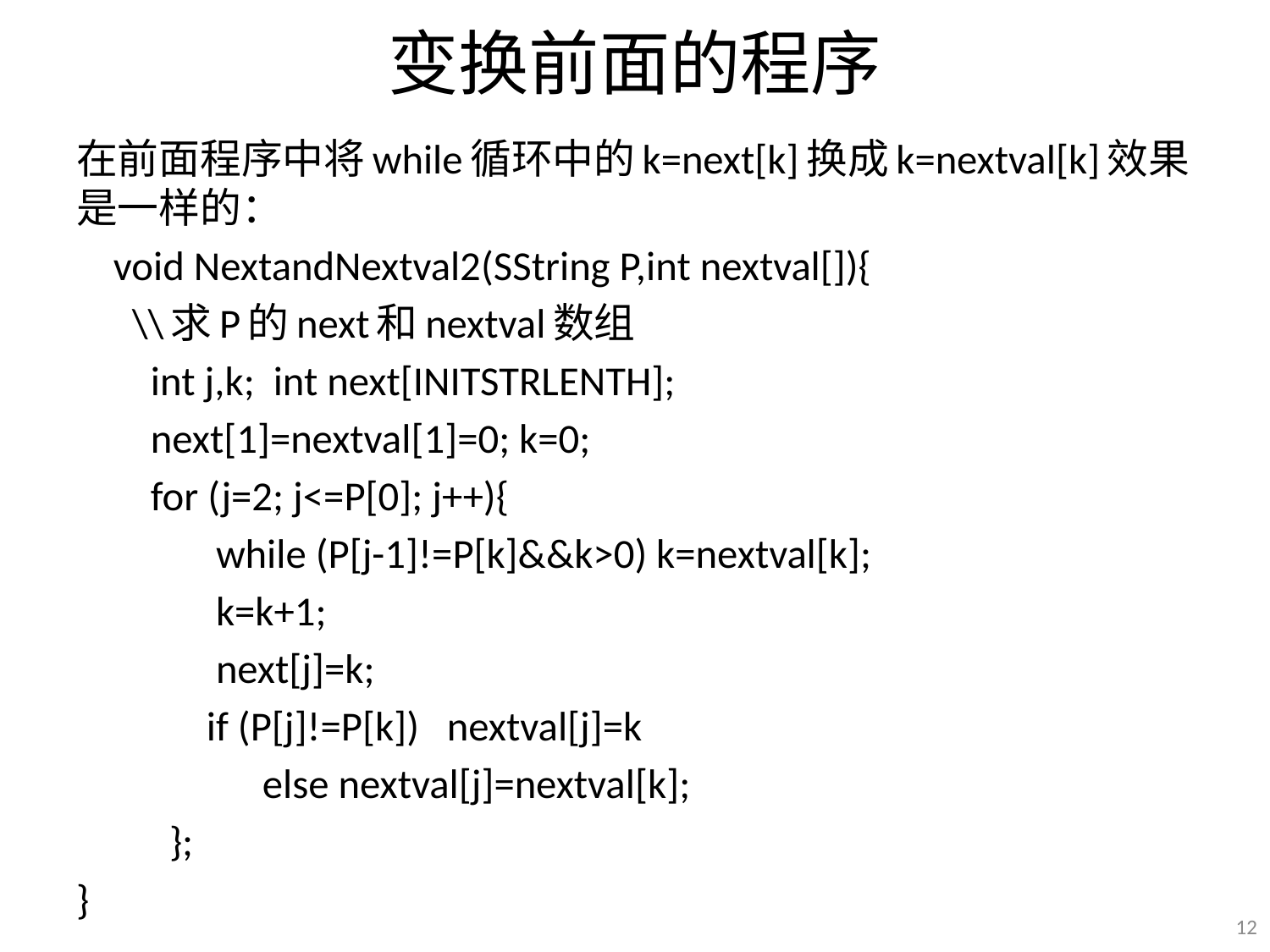

# 变换前面的程序
在前面程序中将while循环中的k=next[k]换成k=nextval[k]效果是一样的：
    void NextandNextval2(SString P,int nextval[]){
      \\求P的next和nextval数组
        int j,k;  int next[INITSTRLENTH];
        next[1]=nextval[1]=0; k=0;
        for (j=2; j<=P[0]; j++){
               while (P[j-1]!=P[k]&&k>0) k=nextval[k];
               k=k+1;
               next[j]=k;
              if (P[j]!=P[k])   nextval[j]=k
                    else nextval[j]=nextval[k];
          };
}

12